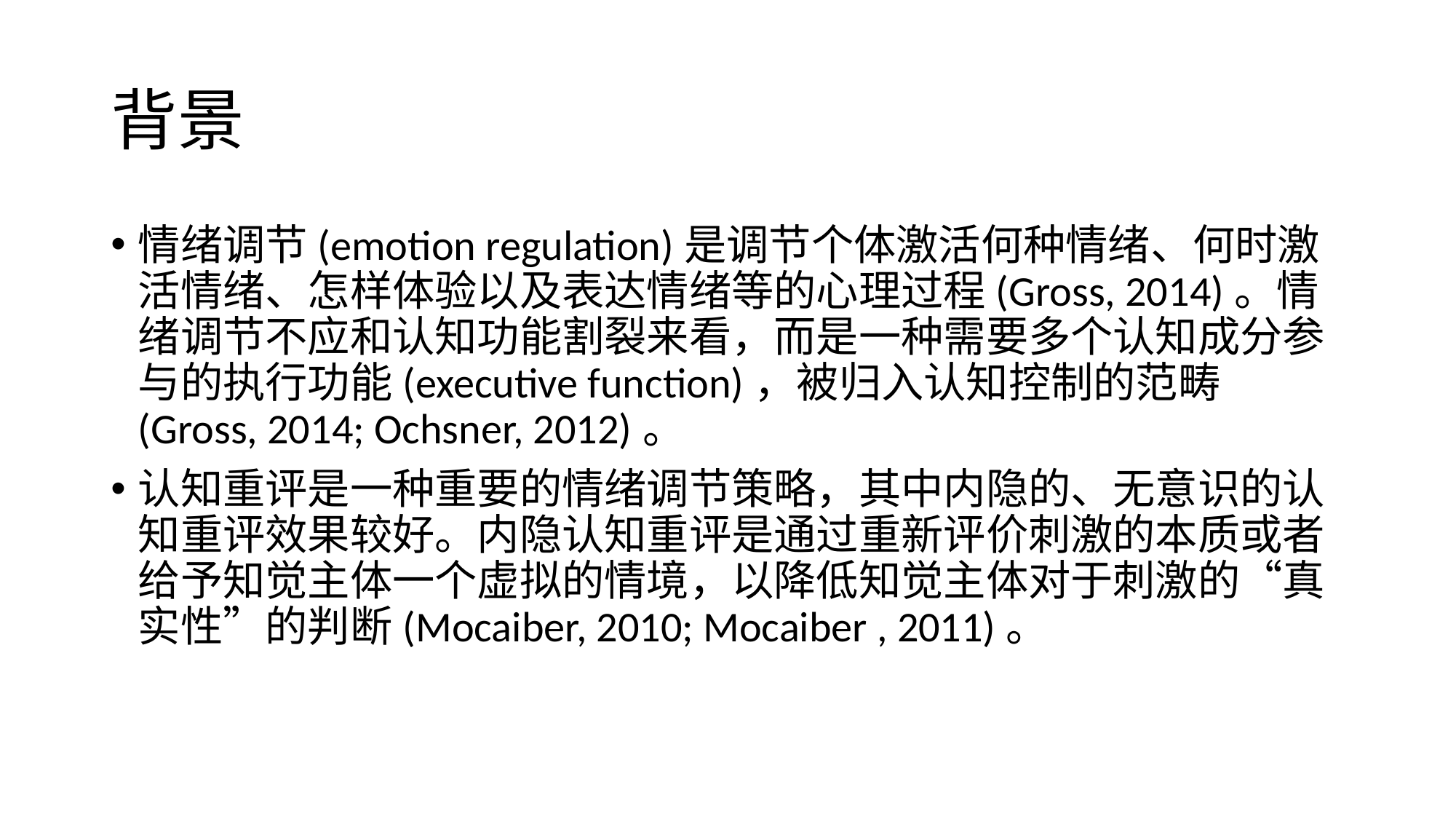

# 背景
情绪调节(emotion regulation)是调节个体激活何种情绪、何时激活情绪、怎样体验以及表达情绪等的心理过程(Gross, 2014)。情绪调节不应和认知功能割裂来看，而是一种需要多个认知成分参与的执行功能(executive function)，被归入认知控制的范畴 (Gross, 2014; Ochsner, 2012)。
认知重评是一种重要的情绪调节策略，其中内隐的、无意识的认知重评效果较好。内隐认知重评是通过重新评价刺激的本质或者给予知觉主体一个虚拟的情境，以降低知觉主体对于刺激的“真实性”的判断(Mocaiber, 2010; Mocaiber , 2011)。